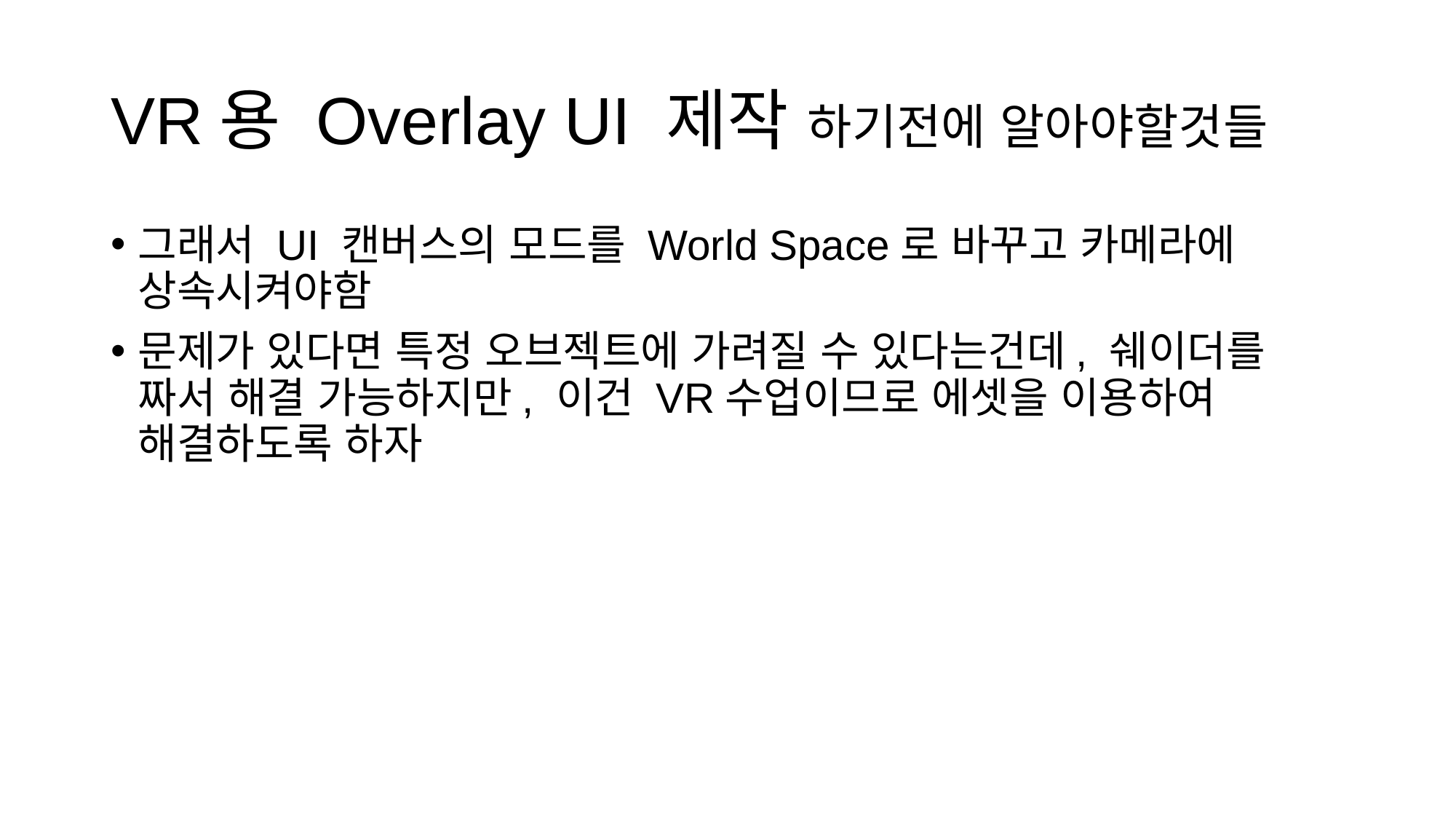

# VR용 Overlay UI 제작 하기전에 알아야할것들
그래서 UI 캔버스의 모드를 World Space로 바꾸고 카메라에 상속시켜야함
문제가 있다면 특정 오브젝트에 가려질 수 있다는건데, 쉐이더를 짜서 해결 가능하지만, 이건 VR수업이므로 에셋을 이용하여 해결하도록 하자